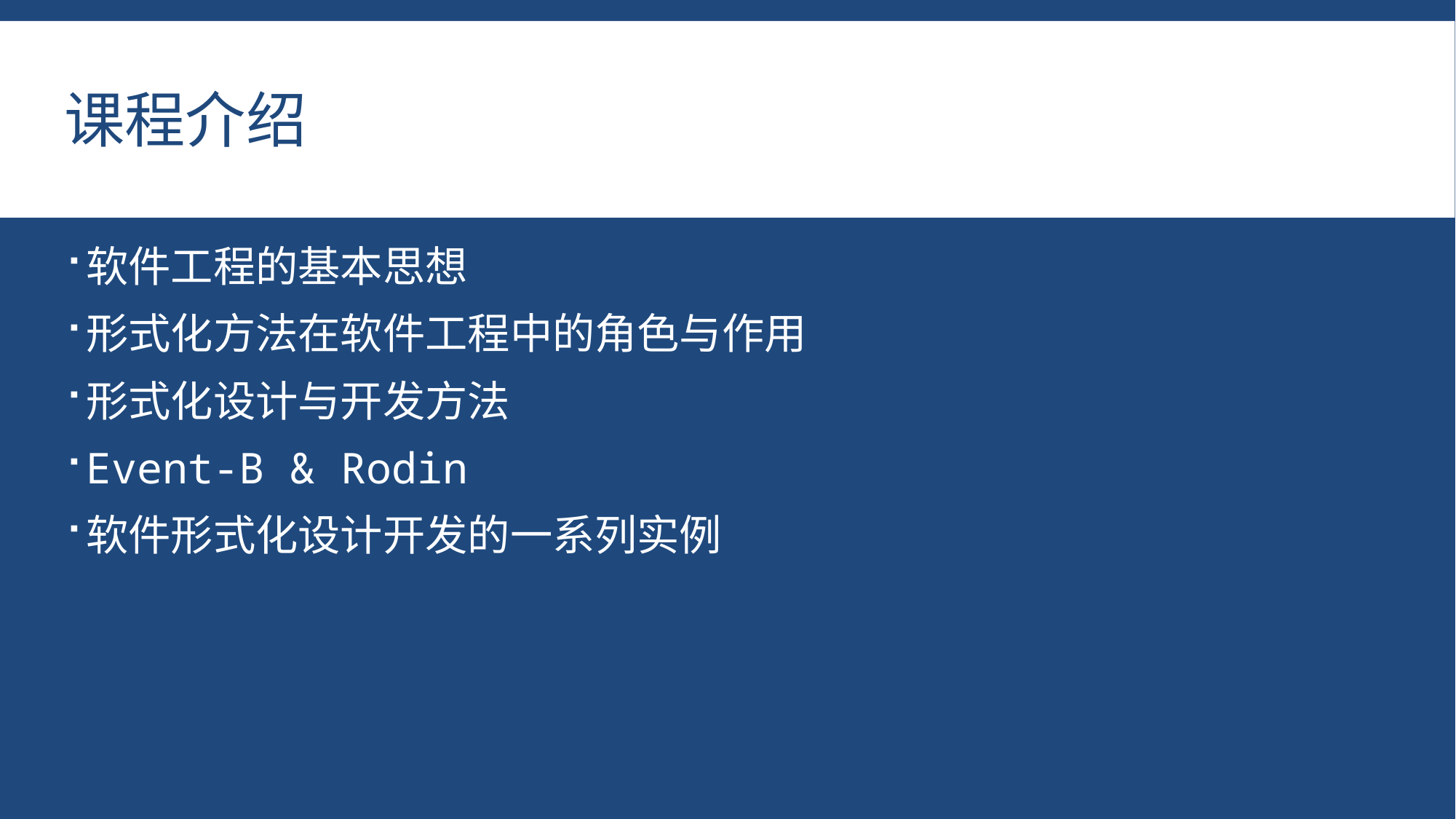

# 课程介绍
软件工程的基本思想
形式化方法在软件工程中的角色与作用
形式化设计与开发方法
Event-B & Rodin
软件形式化设计开发的一系列实例